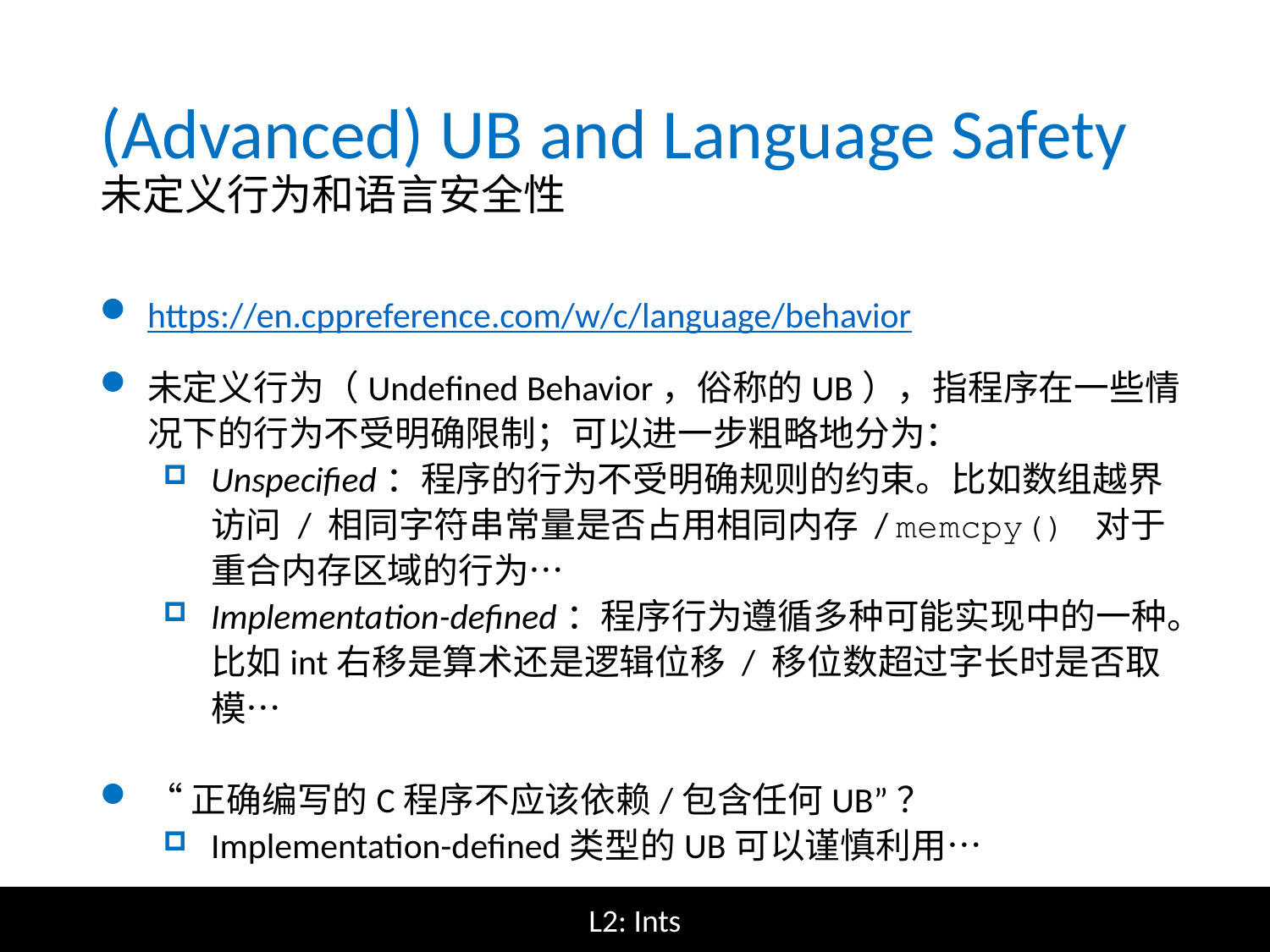

(Advanced) UB and Language Safety
未定义行为和语言安全性
https://en.cppreference.com/w/c/language/behavior
未定义行为（Undefined Behavior，俗称的UB），指程序在一些情况下的行为不受明确限制；可以进一步粗略地分为：
Unspecified：程序的行为不受明确规则的约束。比如数组越界访问 / 相同字符串常量是否占用相同内存 / memcpy() 对于重合内存区域的行为…
Implementation-defined：程序行为遵循多种可能实现中的一种。比如int右移是算术还是逻辑位移 / 移位数超过字长时是否取模…

“正确编写的C程序不应该依赖/包含任何UB”？
Implementation-defined类型的UB可以谨慎利用…
L2: Ints
14